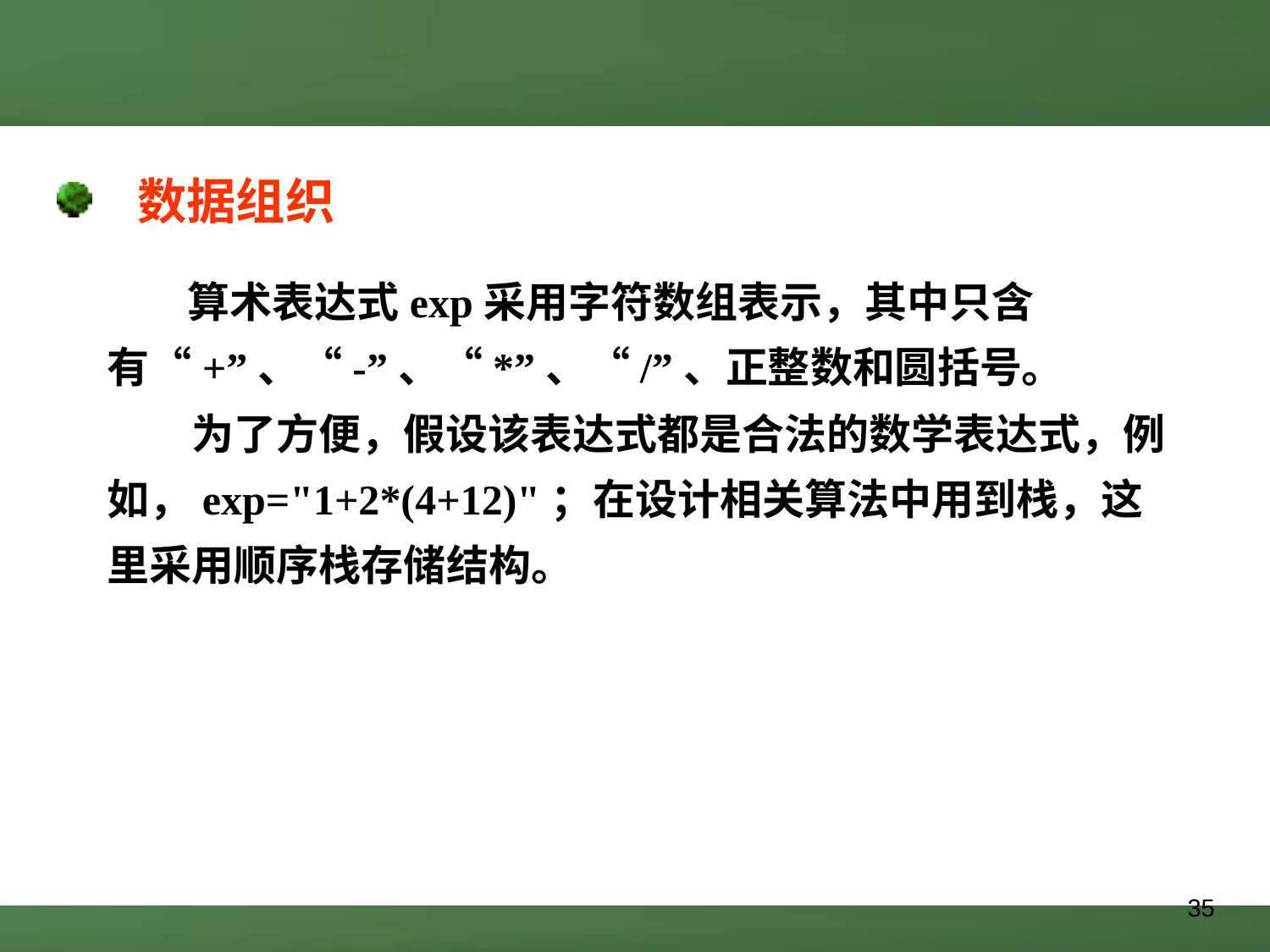

数据组织
　    算术表达式exp采用字符数组表示，其中只含有“+”、“-”、“*”、“/”、正整数和圆括号。
　　为了方便，假设该表达式都是合法的数学表达式，例如，exp="1+2*(4+12)"；在设计相关算法中用到栈，这里采用顺序栈存储结构。
35